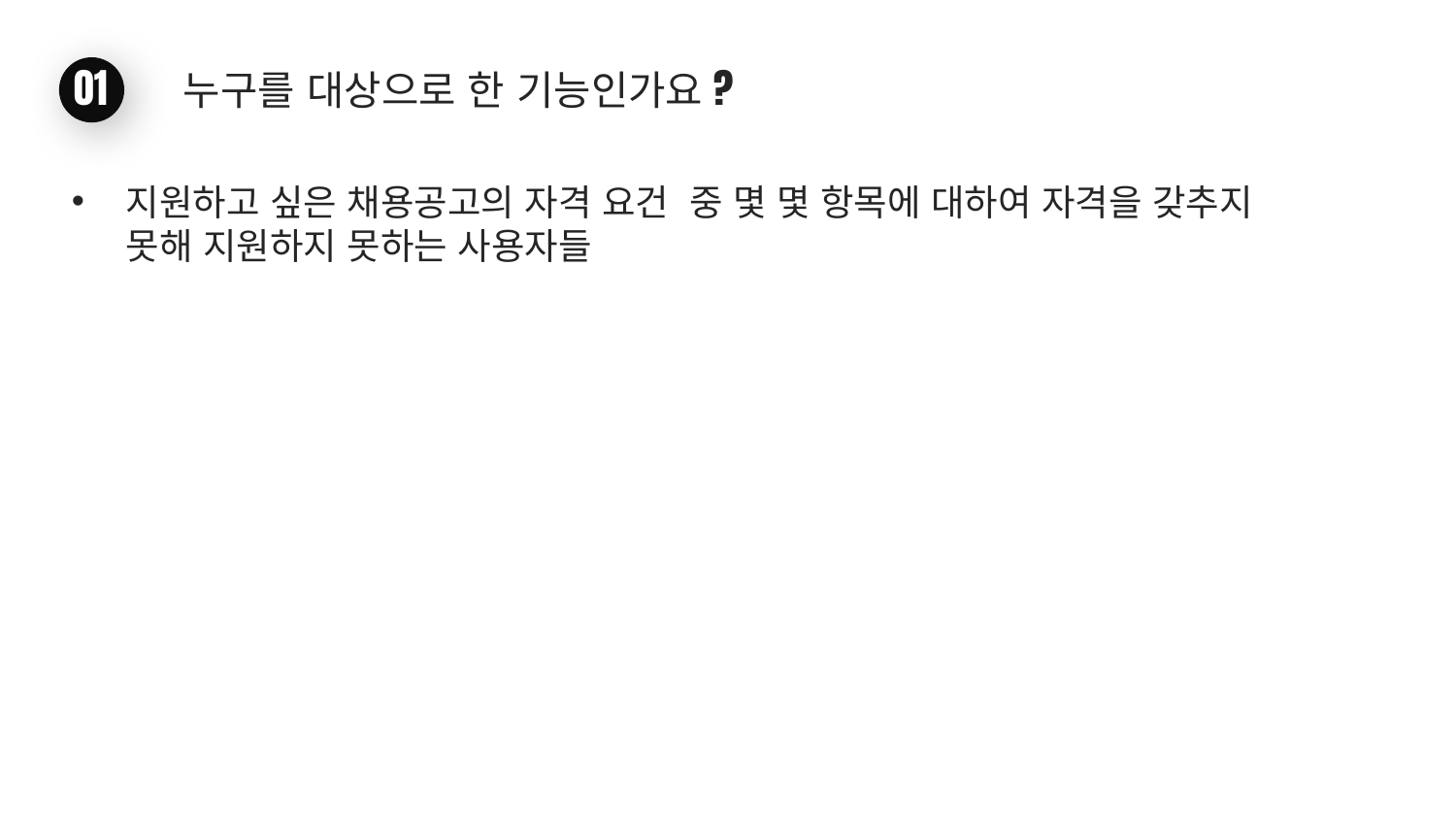

01
누구를 대상으로 한 기능인가요?
지원하고 싶은 채용공고의 자격 요건  중 몇 몇 항목에 대하여 자격을 갖추지 못해 지원하지 못하는 사용자들